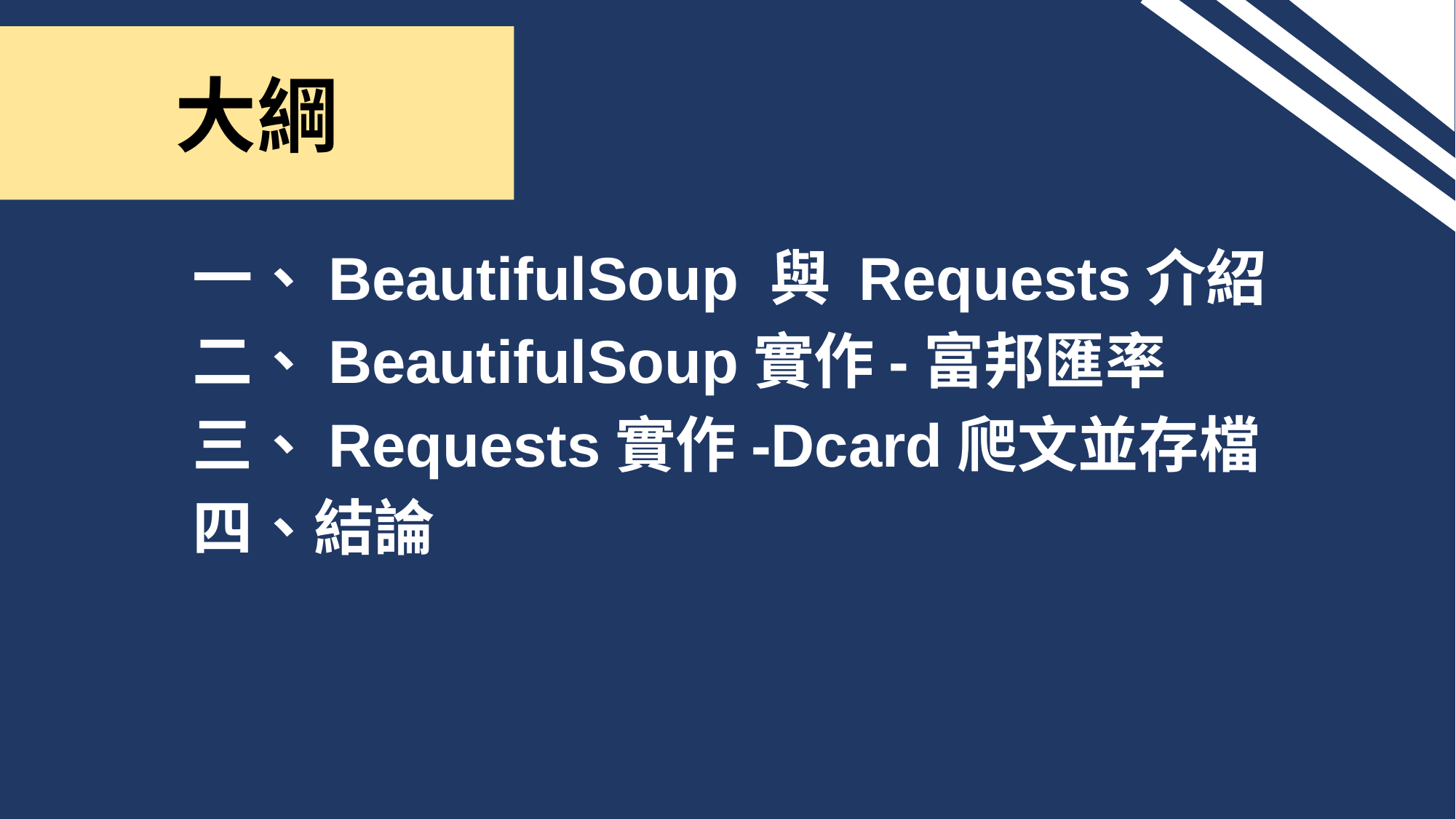

# 一、BeautifulSoup 與 Requests介紹 二、BeautifulSoup實作-富邦匯率 三、Requests實作-Dcard爬文並存檔 四、結論